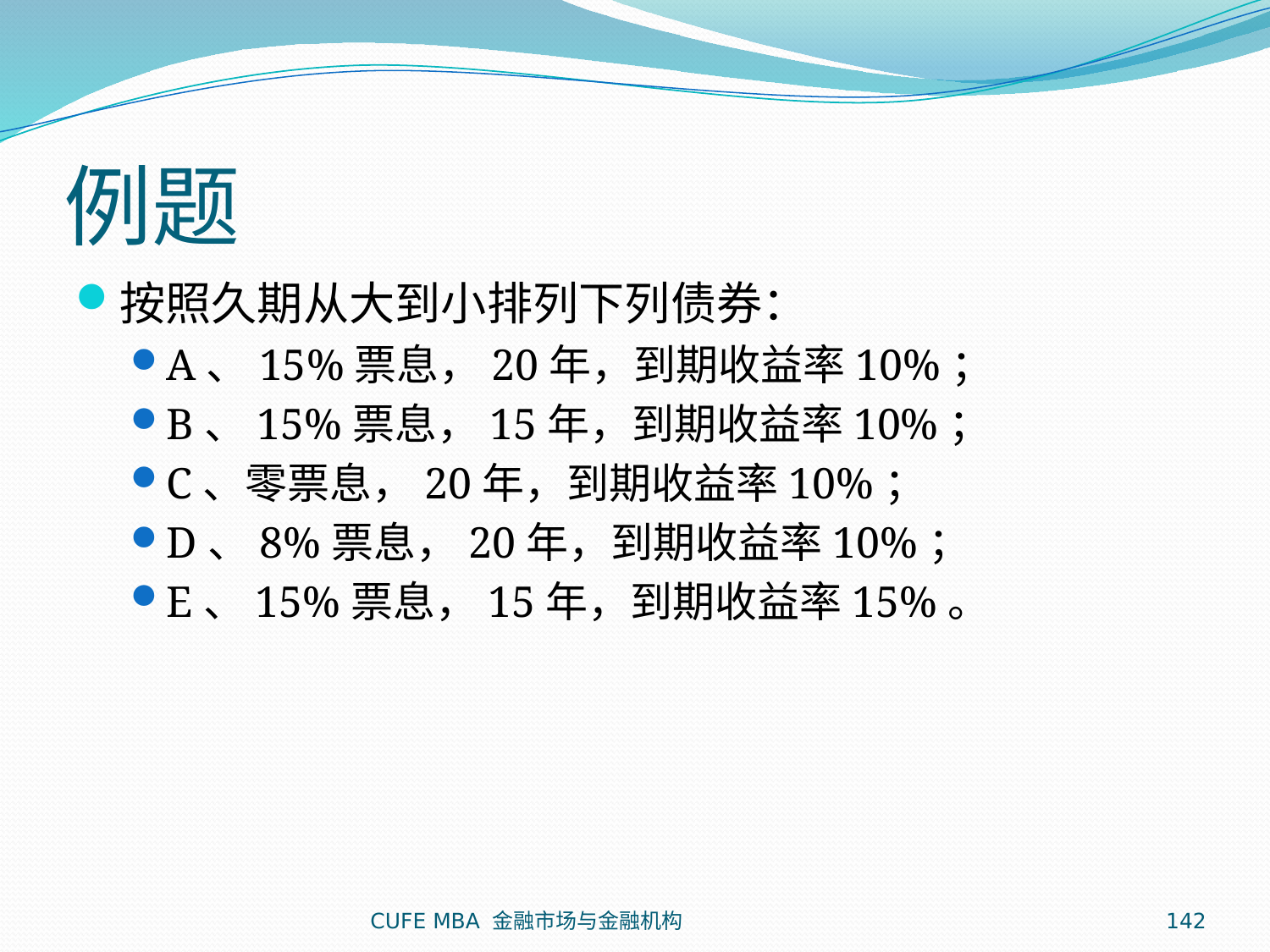

# 例题
按照久期从大到小排列下列债券：
A、15%票息，20年，到期收益率10%；
B、15%票息，15年，到期收益率10%；
C、零票息，20年，到期收益率10%；
D、8%票息，20年，到期收益率10%；
E、15%票息，15年，到期收益率15%。
CUFE MBA 金融市场与金融机构
142